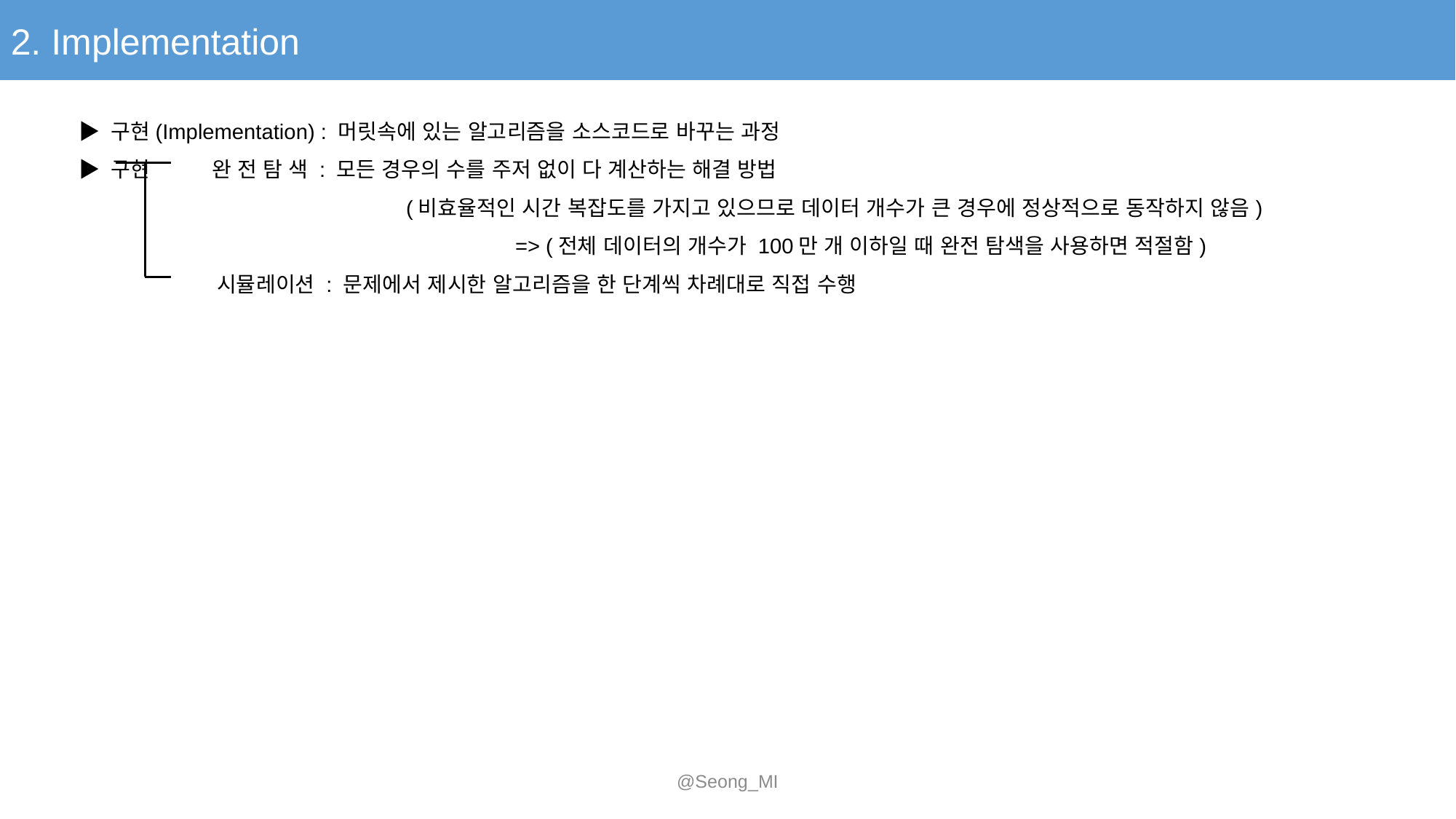

2. Implementation
▶ 구현(Implementation) : 머릿속에 있는 알고리즘을 소스코드로 바꾸는 과정
▶ 구현	    완 전 탐 색 : 모든 경우의 수를 주저 없이 다 계산하는 해결 방법
			(비효율적인 시간 복잡도를 가지고 있으므로 데이터 개수가 큰 경우에 정상적으로 동작하지 않음)
				=> (전체 데이터의 개수가 100만 개 이하일 때 완전 탐색을 사용하면 적절함)
	    시뮬레이션 : 문제에서 제시한 알고리즘을 한 단계씩 차례대로 직접 수행
@Seong_MI